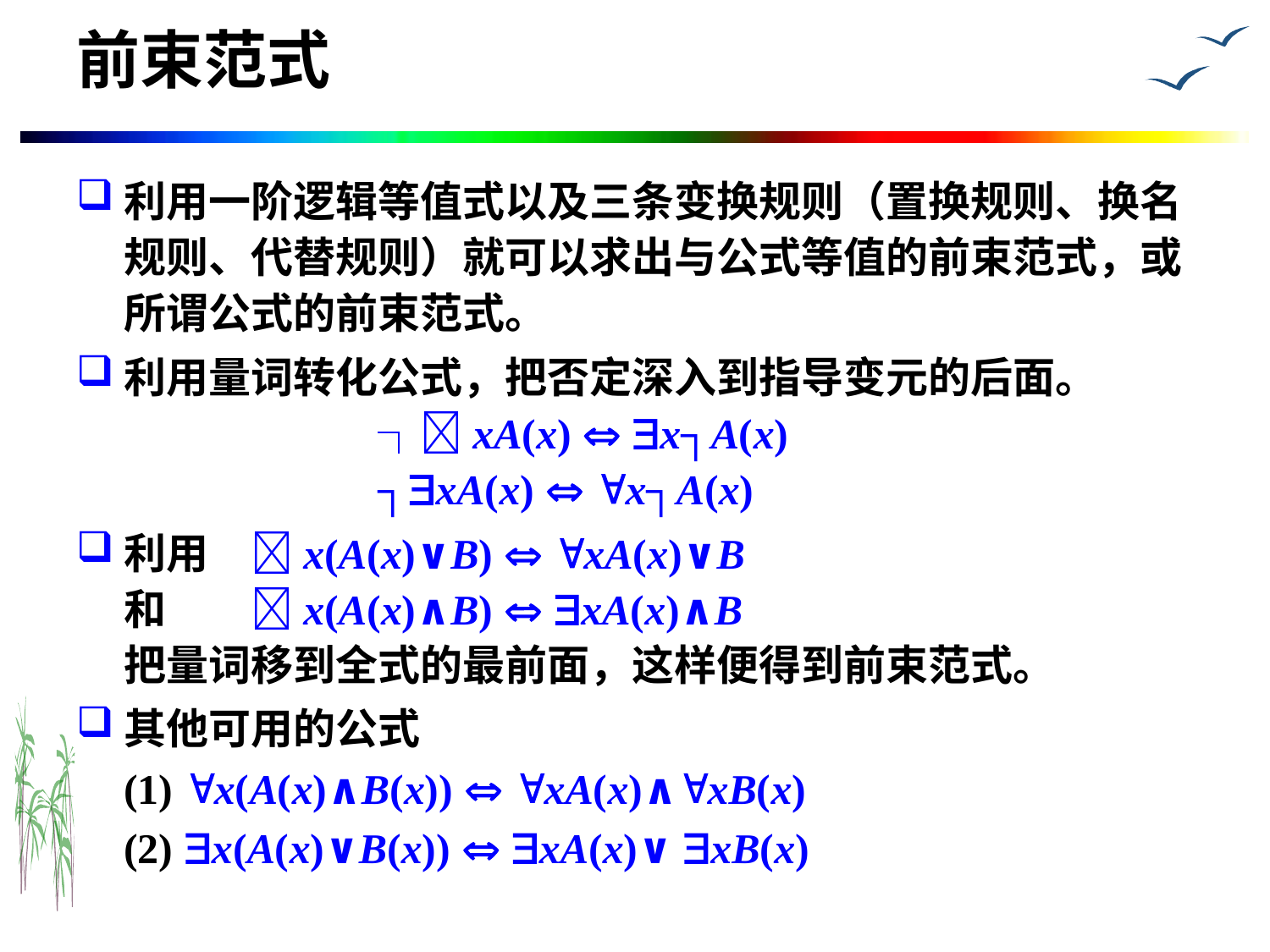

# 前束范式
利用一阶逻辑等值式以及三条变换规则（置换规则、换名规则、代替规则）就可以求出与公式等值的前束范式，或所谓公式的前束范式。
利用量词转化公式，把否定深入到指导变元的后面。
		┐∀xA(x) ⇔ ∃x┐A(x)
		┐∃xA(x) ⇔ ∀x┐A(x)
利用 	∀x(A(x)∨B) ⇔ ∀xA(x)∨B
和     	∃x(A(x)∧B) ⇔ ∃xA(x)∧B
把量词移到全式的最前面，这样便得到前束范式。
其他可用的公式
	(1) ∀x(A(x)∧B(x)) ⇔ ∀xA(x)∧∀xB(x)
	(2) ∃x(A(x)∨B(x)) ⇔ ∃xA(x)∨ ∃xB(x)